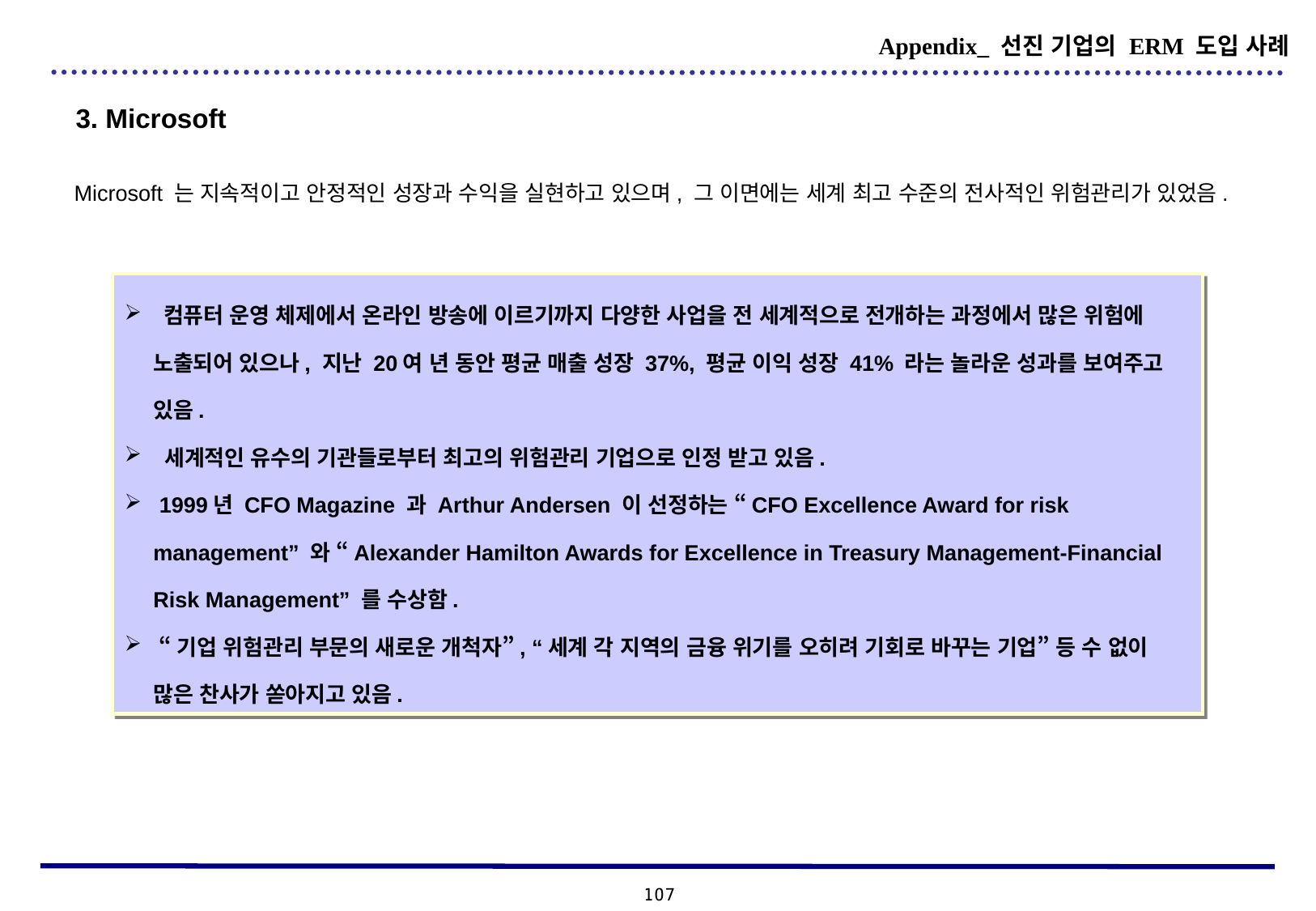

Appendix_ 선진 기업의 ERM 도입 사례
3. Microsoft
Microsoft 는 지속적이고 안정적인 성장과 수익을 실현하고 있으며, 그 이면에는 세계 최고 수준의 전사적인 위험관리가 있었음.
 컴퓨터 운영 체제에서 온라인 방송에 이르기까지 다양한 사업을 전 세계적으로 전개하는 과정에서 많은 위험에 노출되어 있으나, 지난 20여 년 동안 평균 매출 성장 37%, 평균 이익 성장 41% 라는 놀라운 성과를 보여주고 있음.
 세계적인 유수의 기관들로부터 최고의 위험관리 기업으로 인정 받고 있음.
 1999년 CFO Magazine 과 Arthur Andersen 이 선정하는 “CFO Excellence Award for risk management” 와 “Alexander Hamilton Awards for Excellence in Treasury Management-Financial Risk Management” 를 수상함.
 “기업 위험관리 부문의 새로운 개척자”, “세계 각 지역의 금융 위기를 오히려 기회로 바꾸는 기업” 등 수 없이 많은 찬사가 쏟아지고 있음.